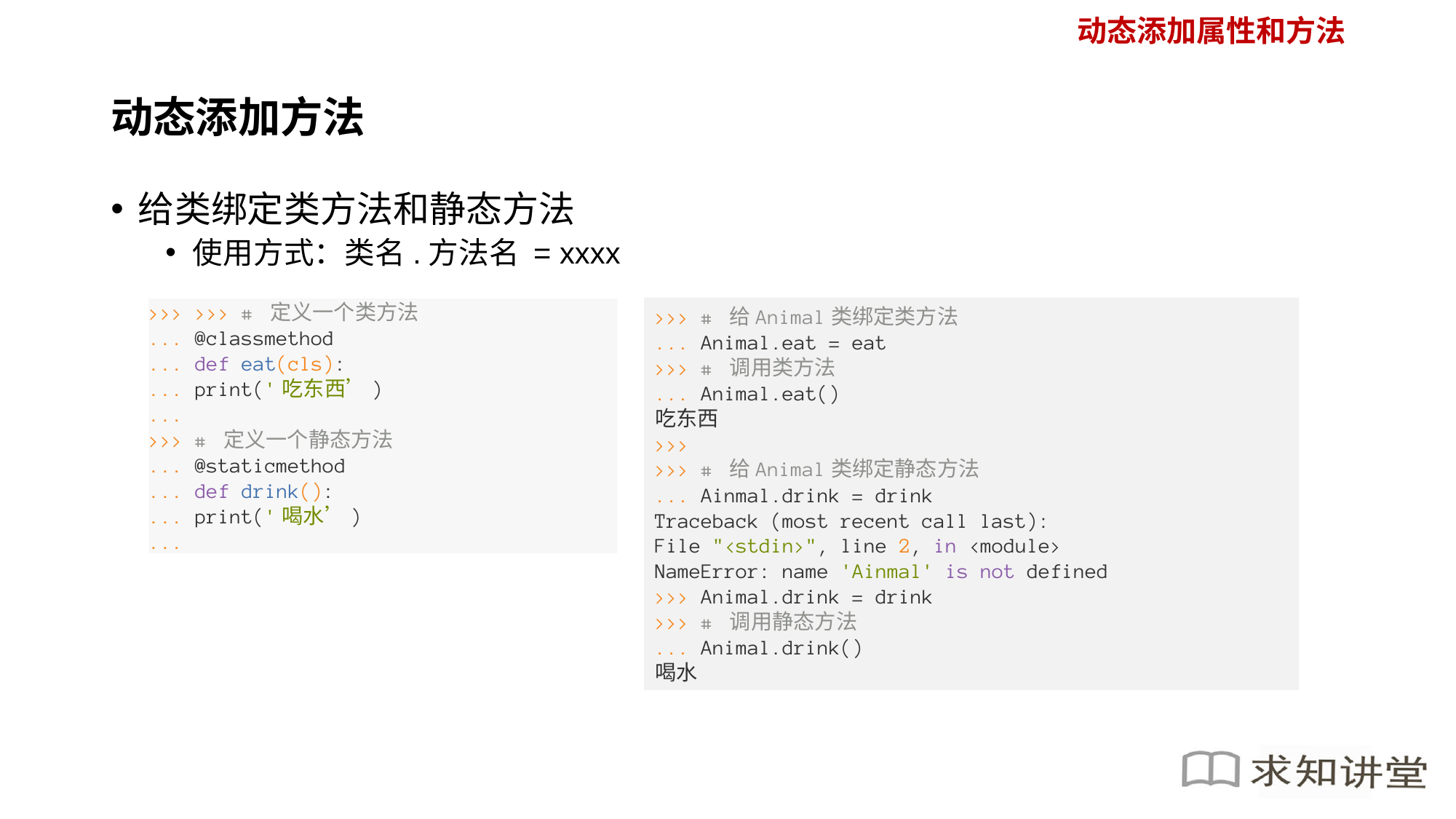

动态添加属性和方法
# 动态添加方法
给类绑定类方法和静态方法
使用方式：类名.方法名 = xxxx

>>> >>> # 定义一个类方法
... @classmethod
... def eat(cls):
... print('吃东西’)
...
>>> # 定义一个静态方法
... @staticmethod
... def drink():
... print('喝水’)
...
>>> # 给Animal类绑定类方法
... Animal.eat = eat
>>> # 调用类方法
... Animal.eat()
吃东西
>>>
>>> # 给Animal类绑定静态方法
... Ainmal.drink = drink
Traceback (most recent call last):
File "<stdin>", line 2, in <module>
NameError: name 'Ainmal' is not defined
>>> Animal.drink = drink
>>> # 调用静态方法
... Animal.drink()
喝水